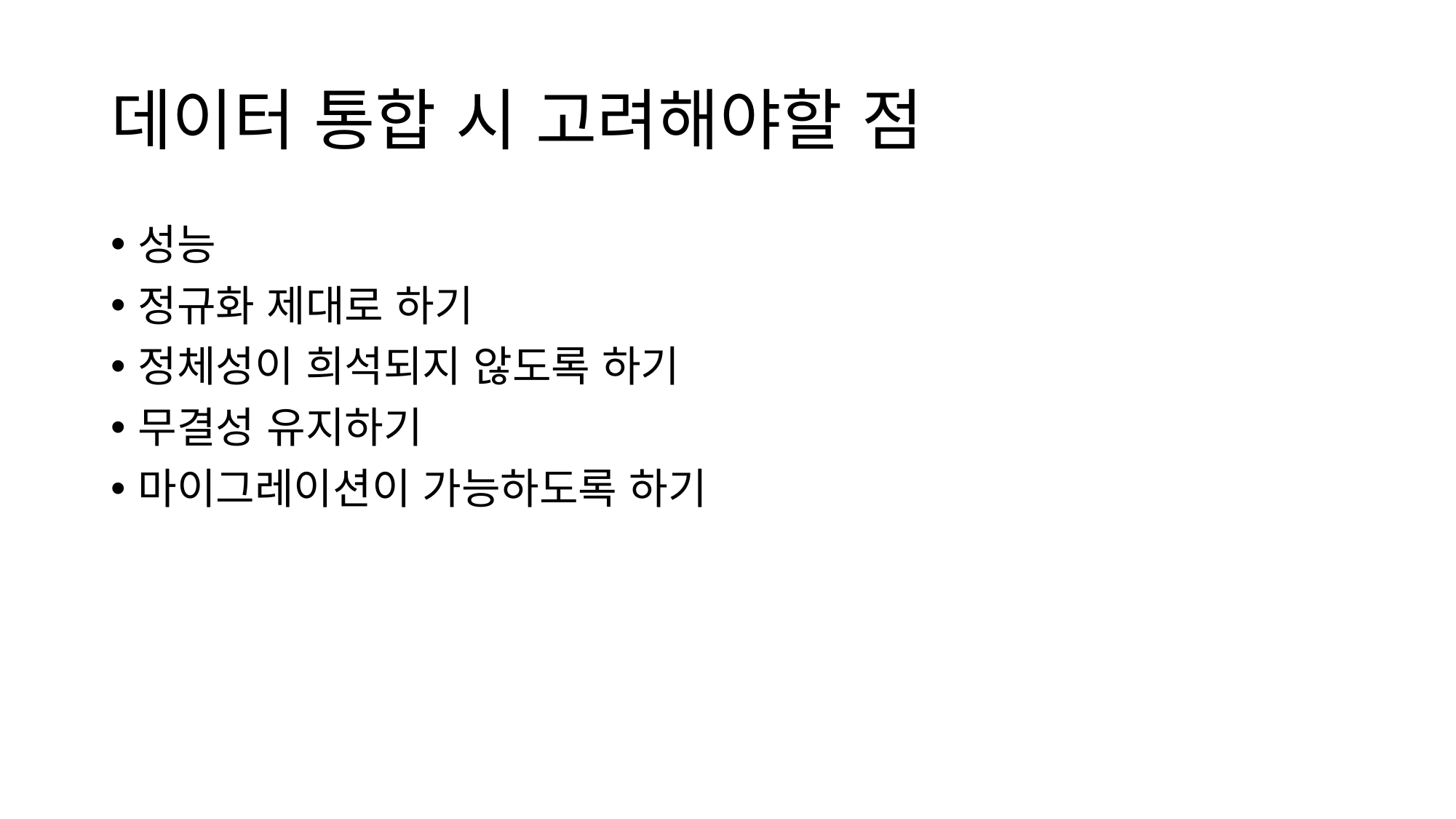

# 데이터 통합 시 고려해야할 점
성능
정규화 제대로 하기
정체성이 희석되지 않도록 하기
무결성 유지하기
마이그레이션이 가능하도록 하기